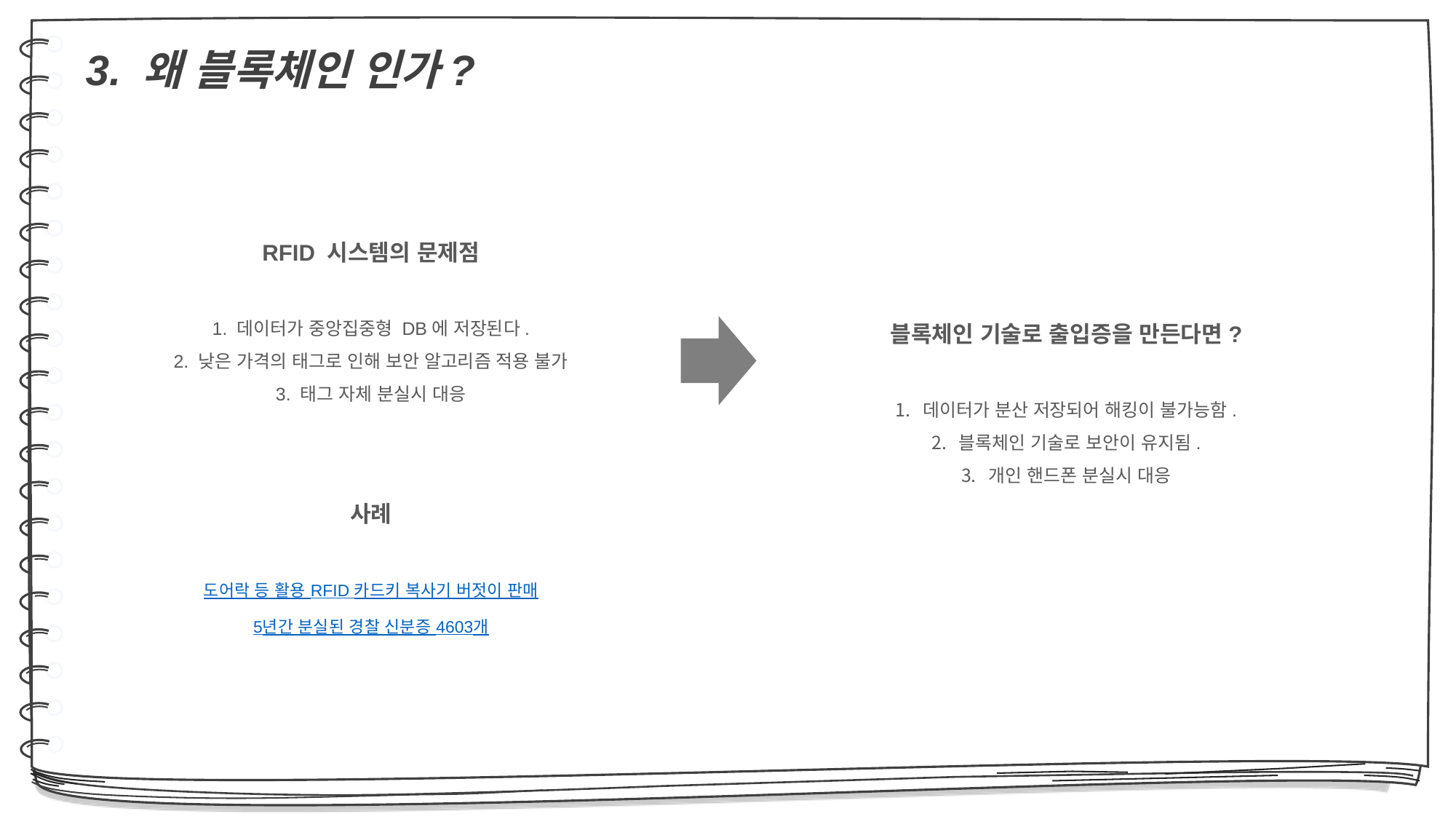

3. 왜 블록체인 인가?

RFID 시스템의 문제점

1. 데이터가 중앙집중형 DB에 저장된다.
2. 낮은 가격의 태그로 인해 보안 알고리즘 적용 불가
3. 태그 자체 분실시 대응

사례

도어락 등 활용 RFID 카드키 복사기 버젓이 판매
5년간 분실된 경찰 신분증 4603개

블록체인 기술로 출입증을 만든다면?

데이터가 분산 저장되어 해킹이 불가능함.
블록체인 기술로 보안이 유지됨.
개인 핸드폰 분실시 대응